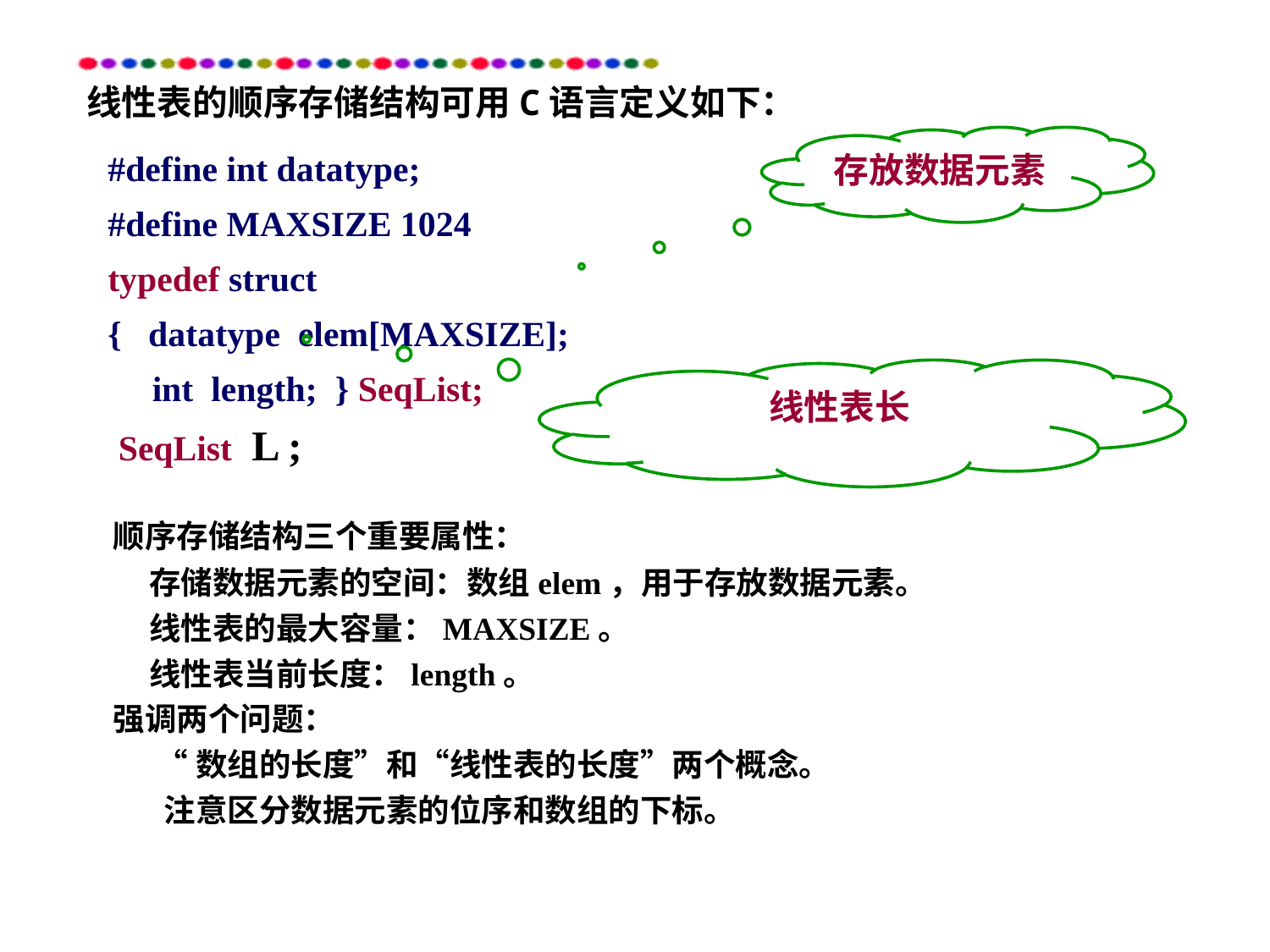

线性表的顺序存储结构可用C语言定义如下：
#define int datatype;
#define MAXSIZE 1024
typedef struct
{   datatype  elem[MAXSIZE];
     int  length;  } SeqList;
存放数据元素
线性表长
SeqList  L ;
顺序存储结构三个重要属性：
    存储数据元素的空间：数组elem，用于存放数据元素。
    线性表的最大容量：MAXSIZE。
    线性表当前长度：length。
强调两个问题：
      “数组的长度”和“线性表的长度”两个概念。
      注意区分数据元素的位序和数组的下标。